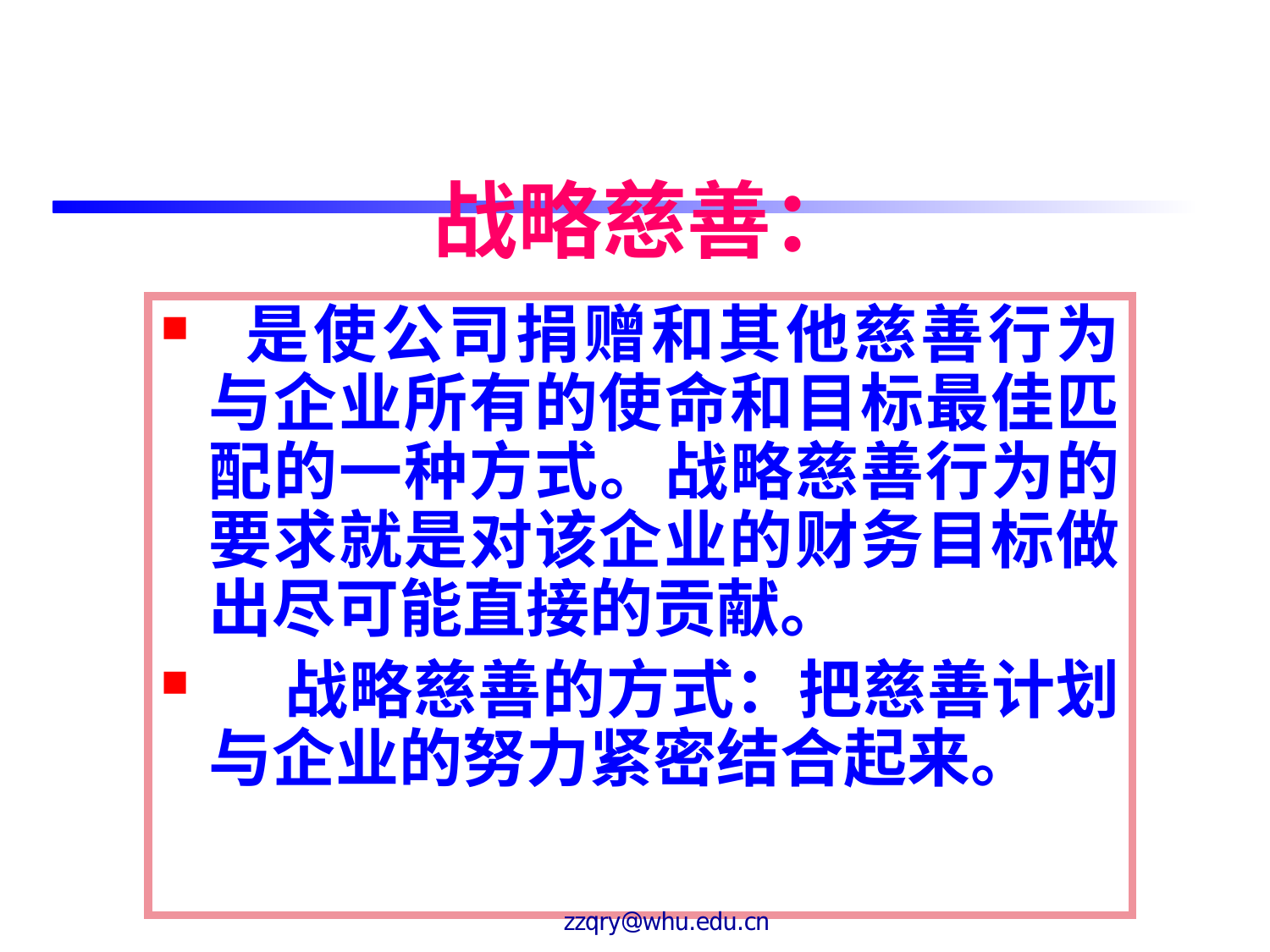

# 战略慈善：
 是使公司捐赠和其他慈善行为与企业所有的使命和目标最佳匹配的一种方式。战略慈善行为的要求就是对该企业的财务目标做出尽可能直接的贡献。
    战略慈善的方式：把慈善计划与企业的努力紧密结合起来。

zzqry@whu.edu.cn
43